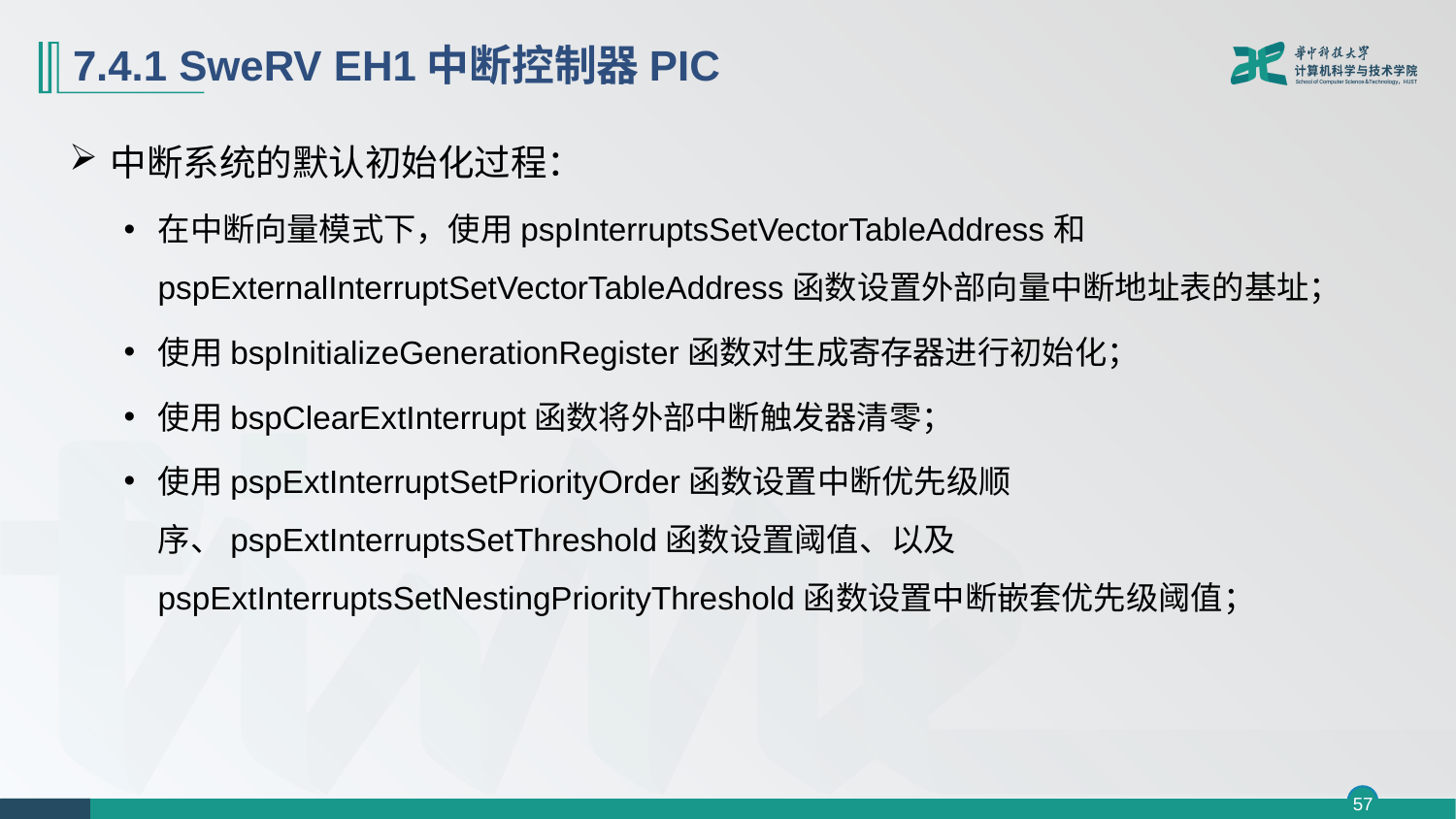

# 7.4.1 SweRV EH1中断控制器PIC
中断系统的默认初始化过程：
在中断向量模式下，使用pspInterruptsSetVectorTableAddress和pspExternalInterruptSetVectorTableAddress函数设置外部向量中断地址表的基址；
使用bspInitializeGenerationRegister函数对生成寄存器进行初始化；
使用bspClearExtInterrupt函数将外部中断触发器清零；
使用pspExtInterruptSetPriorityOrder函数设置中断优先级顺序、pspExtInterruptsSetThreshold函数设置阈值、以及pspExtInterruptsSetNestingPriorityThreshold函数设置中断嵌套优先级阈值；